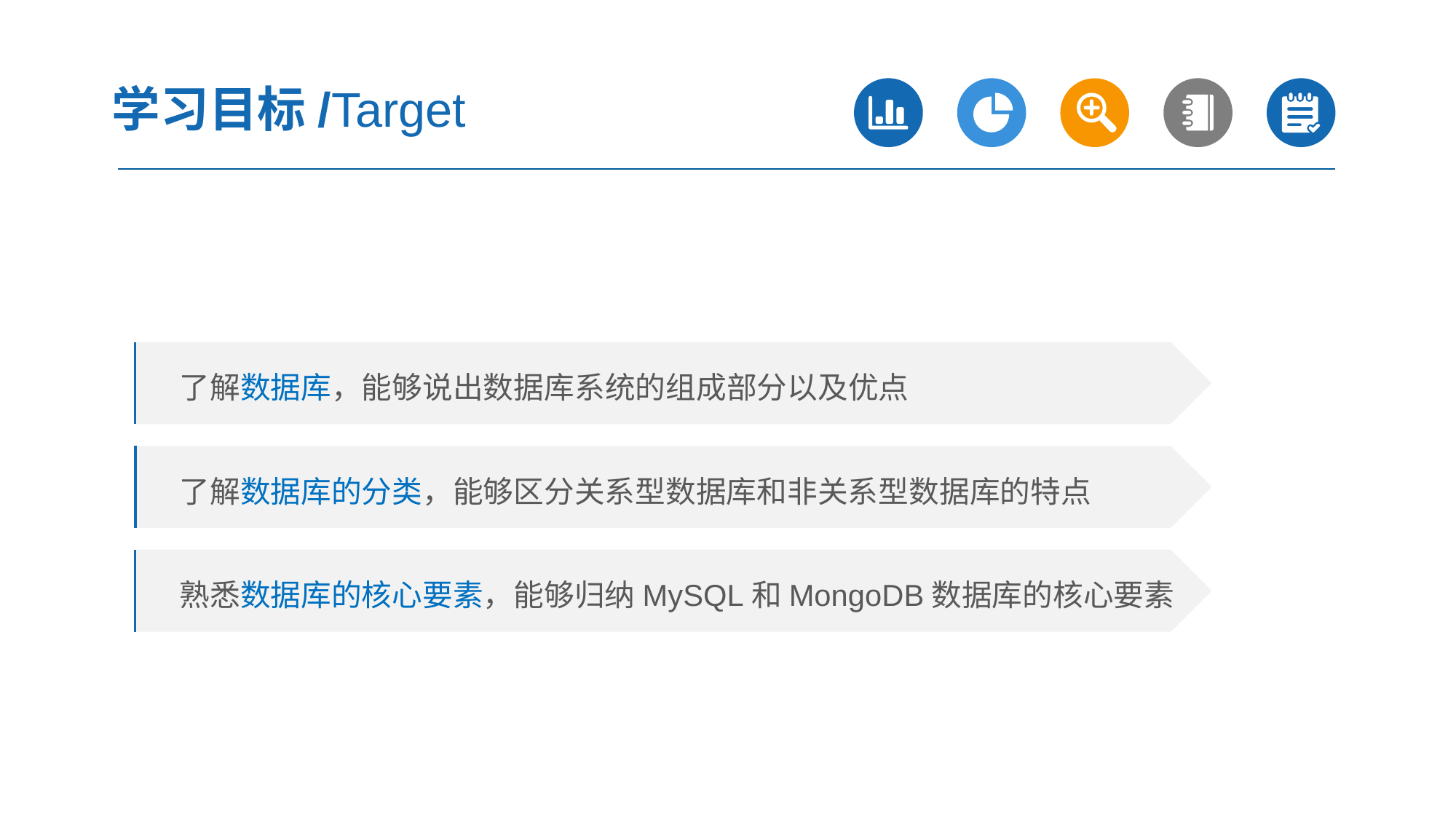

学习目标/Target
    了解数据库，能够说出数据库系统的组成部分以及优点

    了解数据库的分类，能够区分关系型数据库和非关系型数据库的特点

    熟悉数据库的核心要素，能够归纳MySQL和MongoDB数据库的核心要素